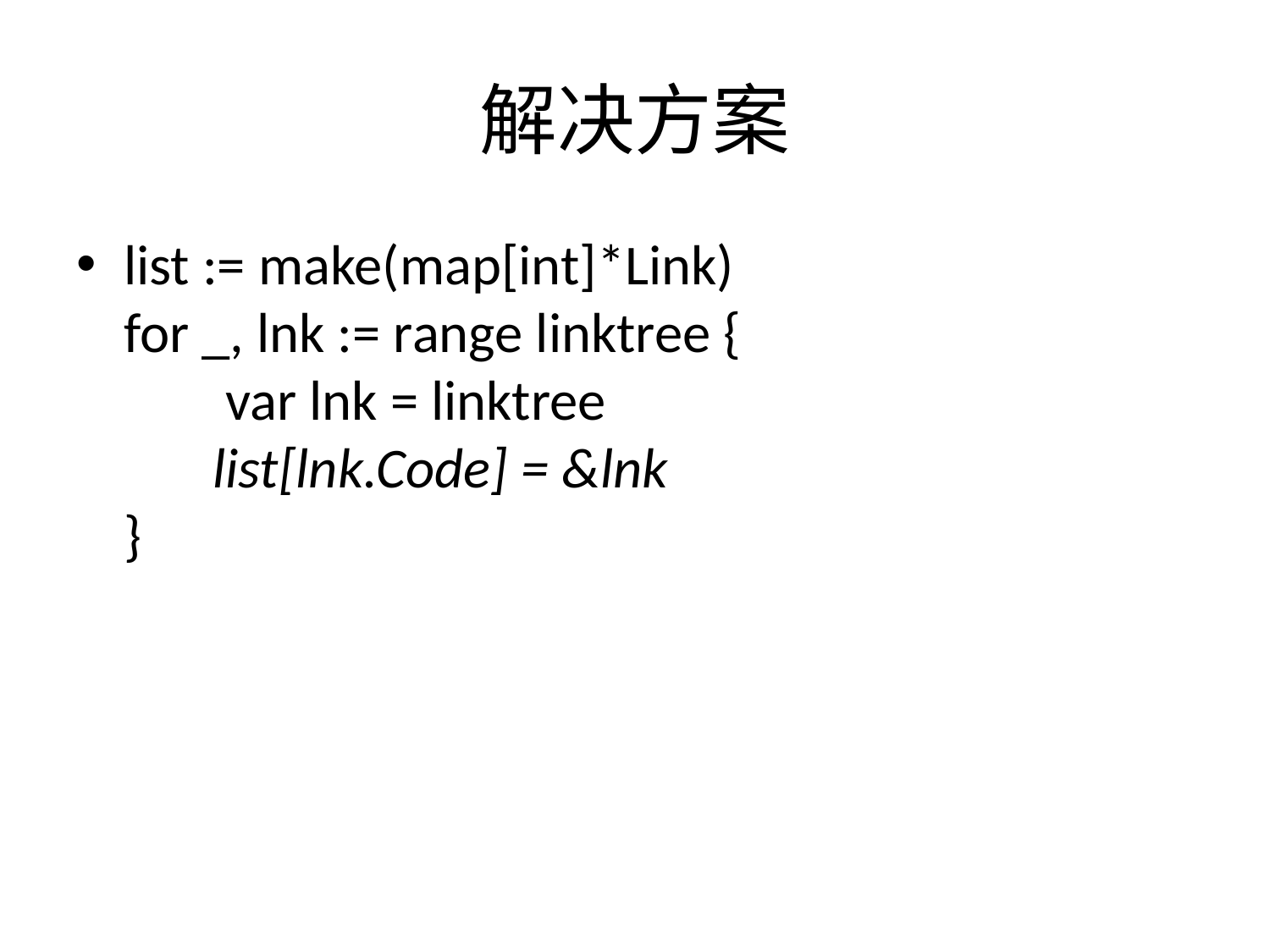

# 解决方案
list := make(map[int]*Link)
for _, lnk := range linktree {
        var lnk = linktree
       list[lnk.Code] = &lnk
}